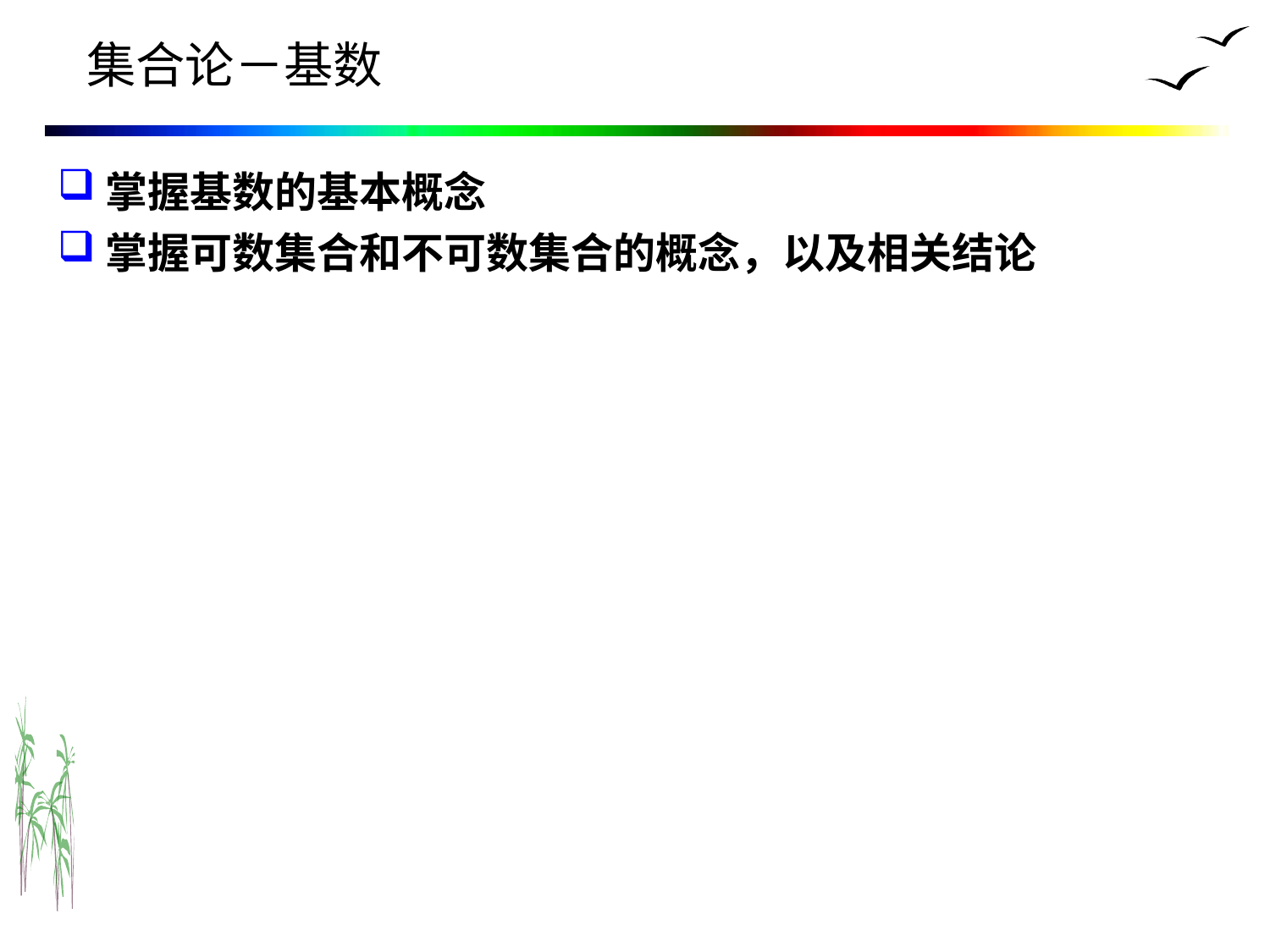

# 集合论－基数
掌握基数的基本概念
掌握可数集合和不可数集合的概念，以及相关结论